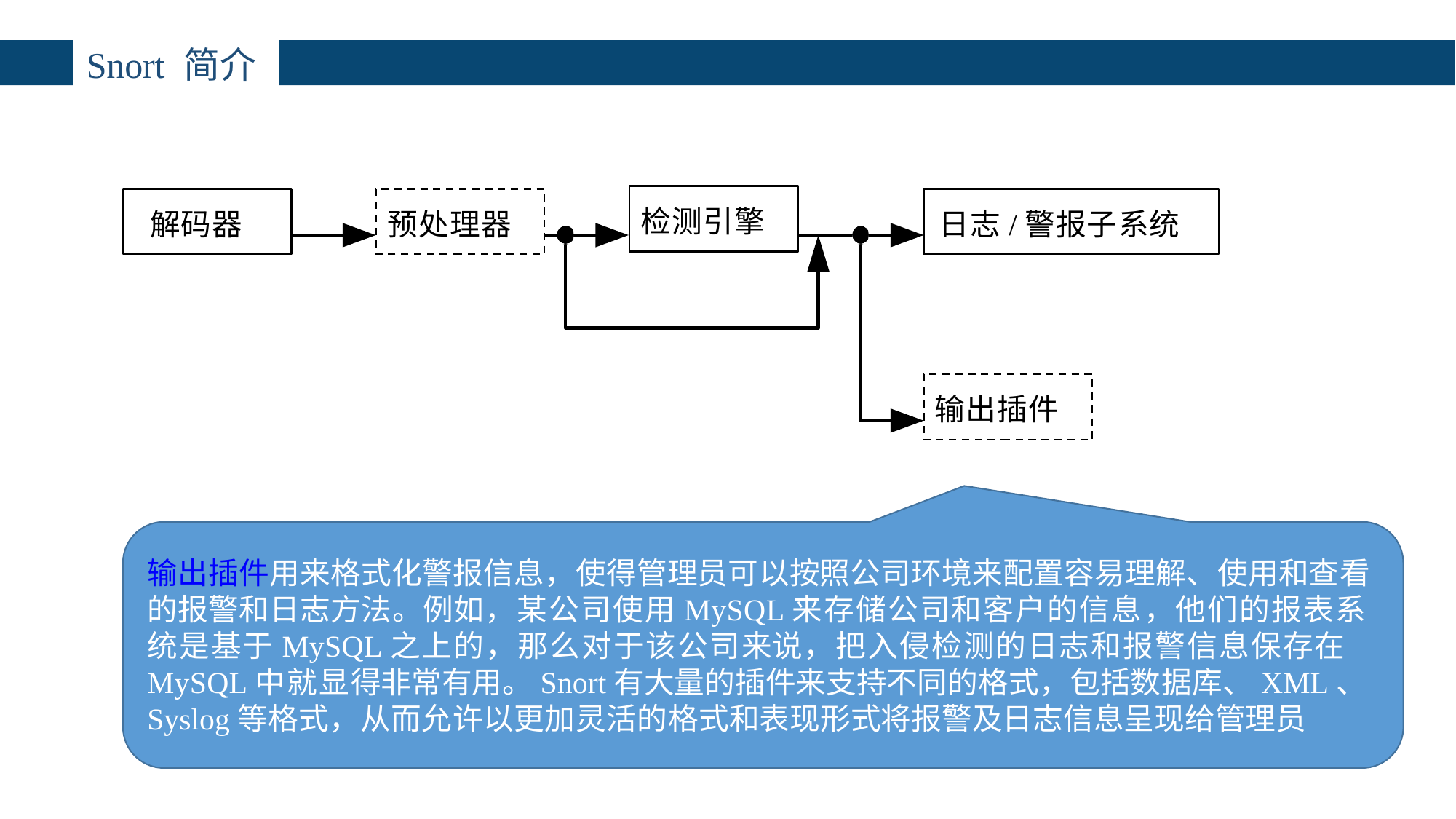

# Snort 简介
检测引擎
解码器
预处理器
日志/警报子系统

输出插件

输出插件用来格式化警报信息，使得管理员可以按照公司环境来配置容易理解、使用和查看的报警和日志方法。例如，某公司使用MySQL来存储公司和客户的信息，他们的报表系统是基于MySQL之上的，那么对于该公司来说，把入侵检测的日志和报警信息保存在MySQL中就显得非常有用。Snort有大量的插件来支持不同的格式，包括数据库、XML、Syslog等格式，从而允许以更加灵活的格式和表现形式将报警及日志信息呈现给管理员